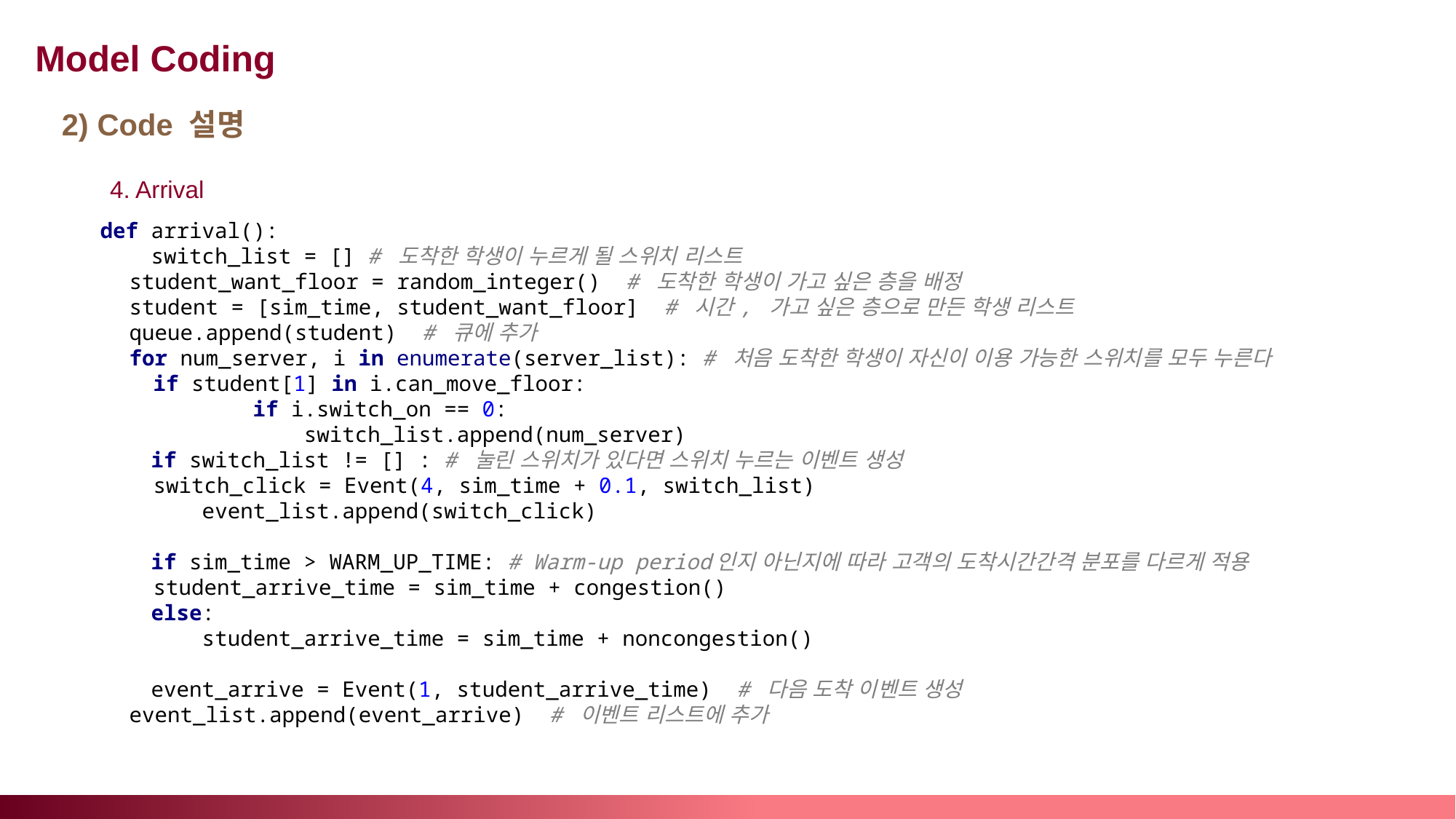

Model Coding
2) Code 설명
4. Arrival
def arrival():
    switch_list = [] # 도착한 학생이 누르게 될 스위치 리스트
    student_want_floor = random_integer()  # 도착한 학생이 가고 싶은 층을 배정
    student = [sim_time, student_want_floor]  # 시간, 가고 싶은 층으로 만든 학생 리스트
    queue.append(student)  # 큐에 추가
    for num_server, i in enumerate(server_list): # 처음 도착한 학생이 자신이 이용 가능한 스위치를 모두 누른다
        if student[1] in i.can_move_floor:
            if i.switch_on == 0:
                switch_list.append(num_server)
    if switch_list != [] : # 눌린 스위치가 있다면 스위치 누르는 이벤트 생성
        switch_click = Event(4, sim_time + 0.1, switch_list)
        event_list.append(switch_click)
    if sim_time > WARM_UP_TIME: # Warm-up period인지 아닌지에 따라 고객의 도착시간간격 분포를 다르게 적용
        student_arrive_time = sim_time + congestion()
    else:
        student_arrive_time = sim_time + noncongestion()
    event_arrive = Event(1, student_arrive_time)  # 다음 도착 이벤트 생성
    event_list.append(event_arrive)  # 이벤트 리스트에 추가